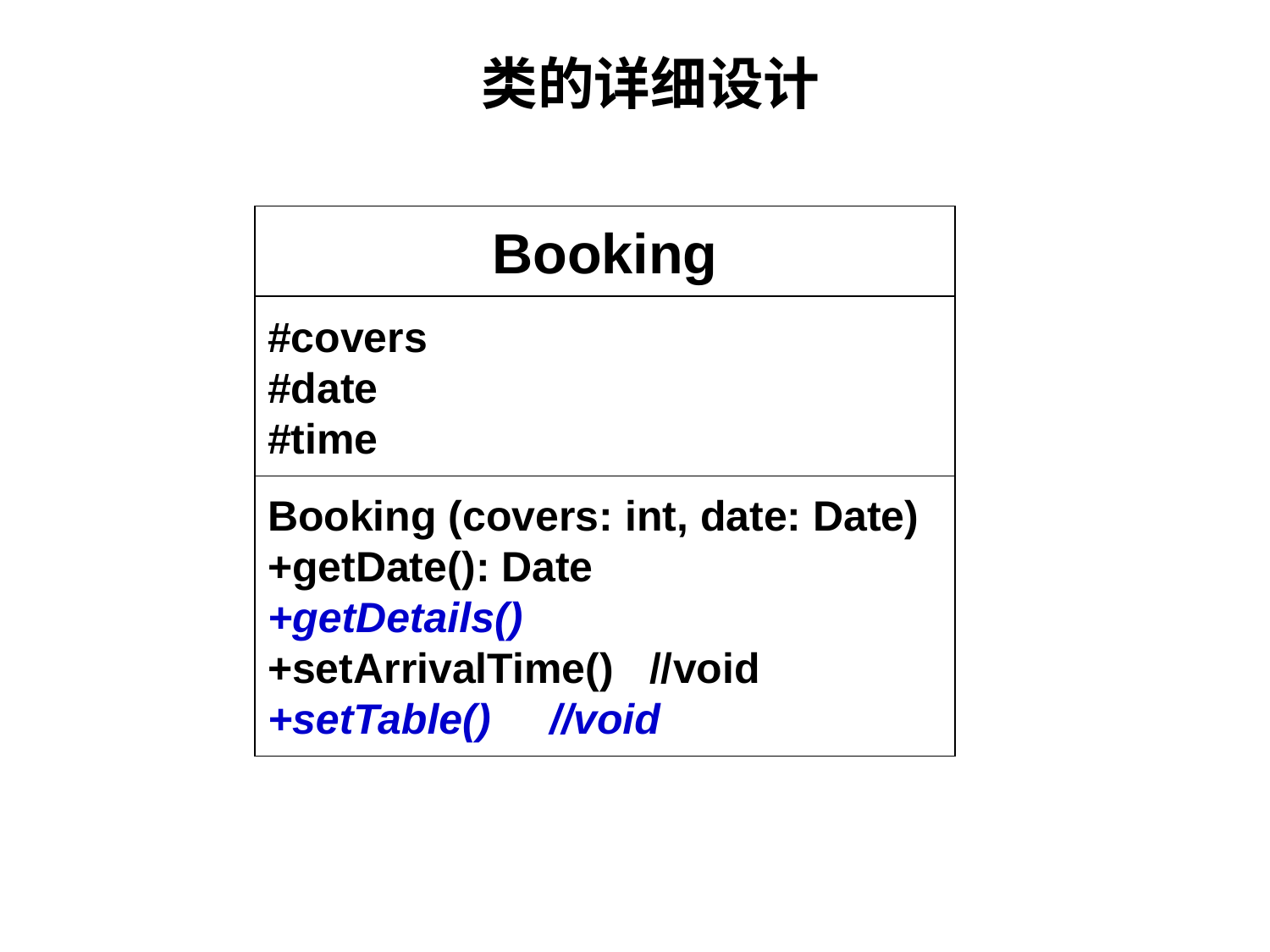

# 类的详细设计
Booking
#covers
#date
#time
Booking (covers: int, date: Date)
+getDate(): Date
+getDetails()
+setArrivalTime()   //void
+setTable()     //void